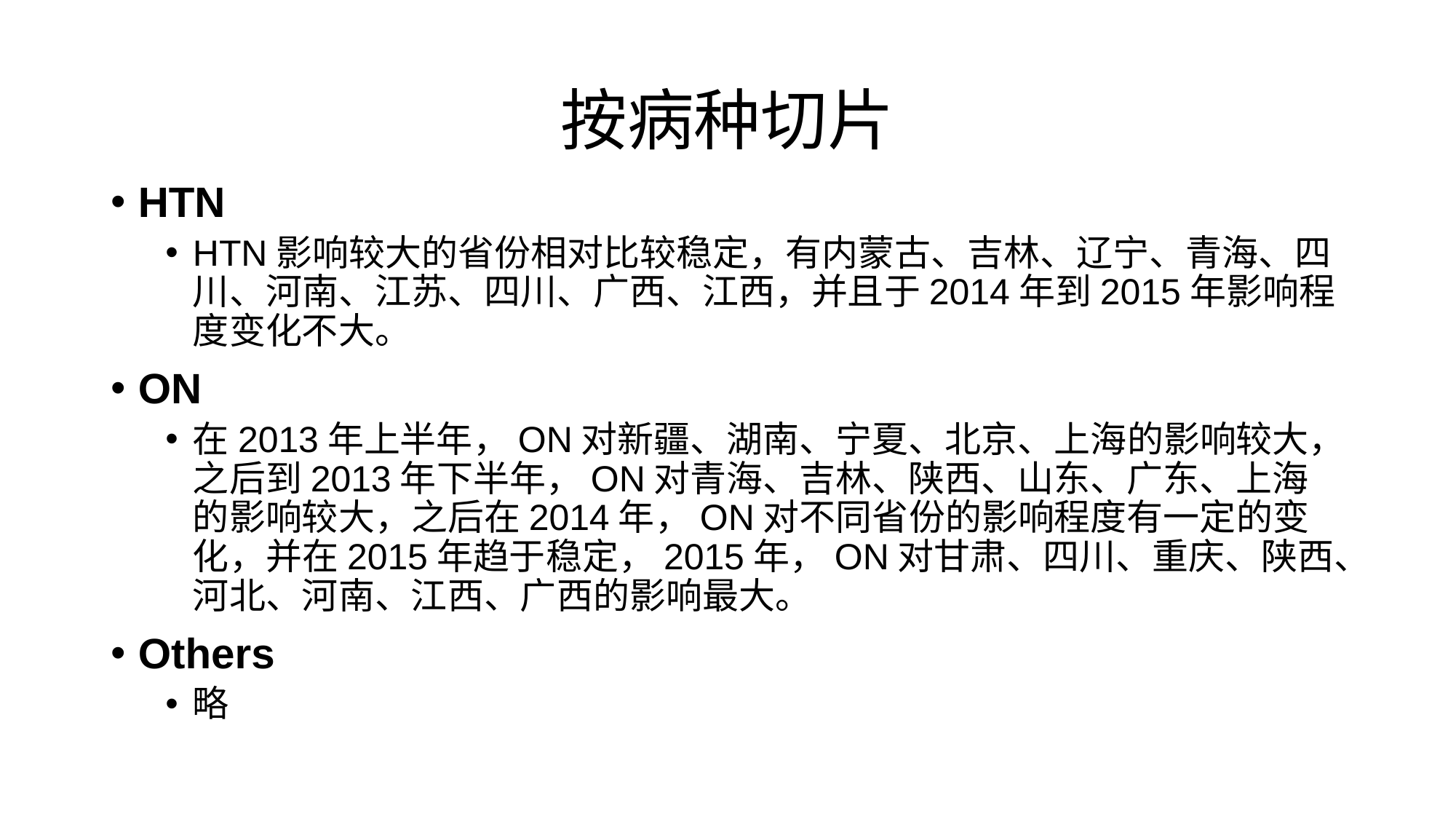

# 按病种切片
HTN
HTN影响较大的省份相对比较稳定，有内蒙古、吉林、辽宁、青海、四川、河南、江苏、四川、广西、江西，并且于2014年到2015年影响程度变化不大。
ON
在2013年上半年，ON对新疆、湖南、宁夏、北京、上海的影响较大，之后到2013年下半年，ON对青海、吉林、陕西、山东、广东、上海的影响较大，之后在2014年，ON对不同省份的影响程度有一定的变化，并在2015年趋于稳定，2015年，ON对甘肃、四川、重庆、陕西、河北、河南、江西、广西的影响最大。
Others
略